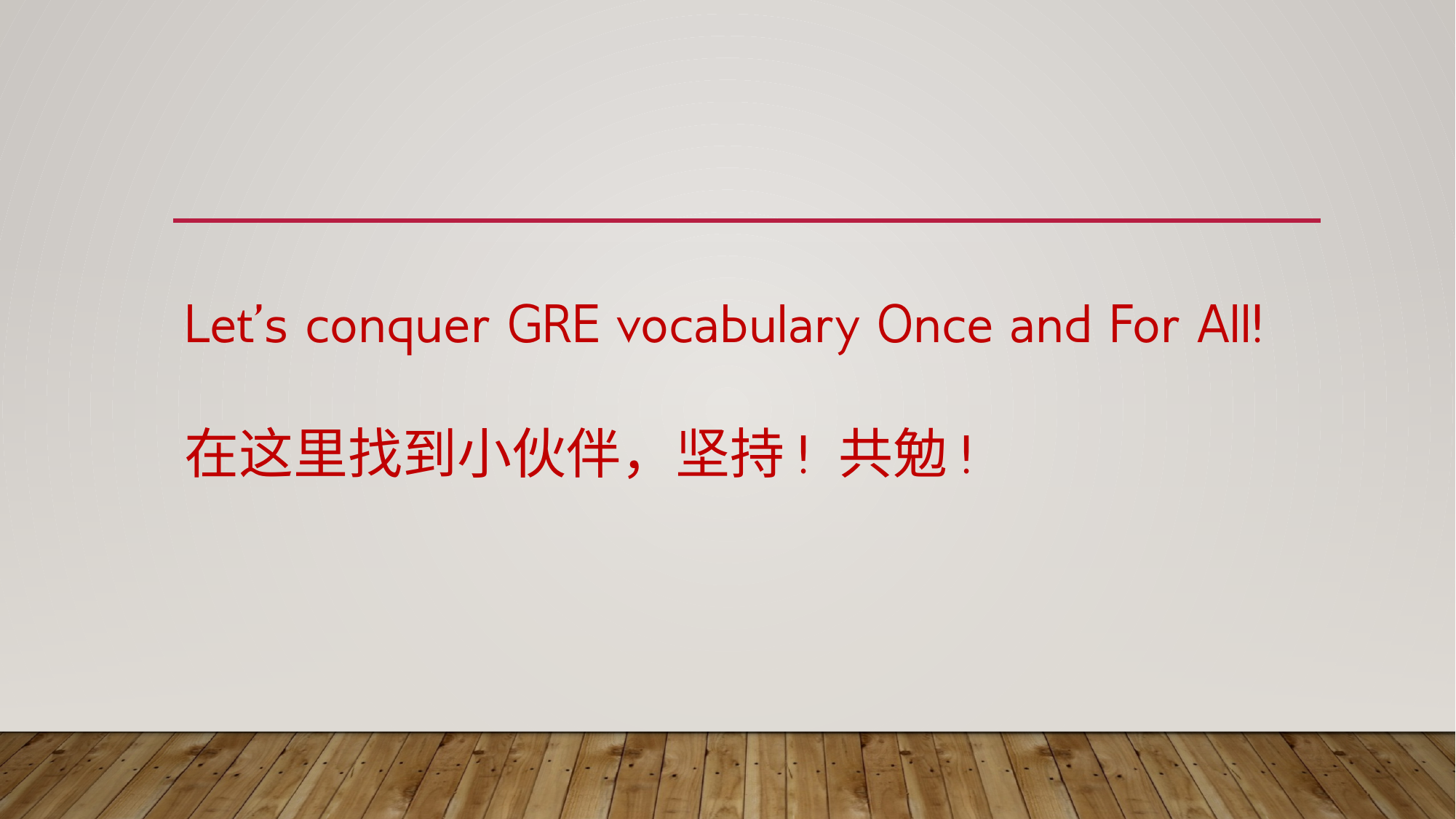

Let’s conquer GRE vocabulary Once and For All!

在这里找到小伙伴，坚持! 共勉!